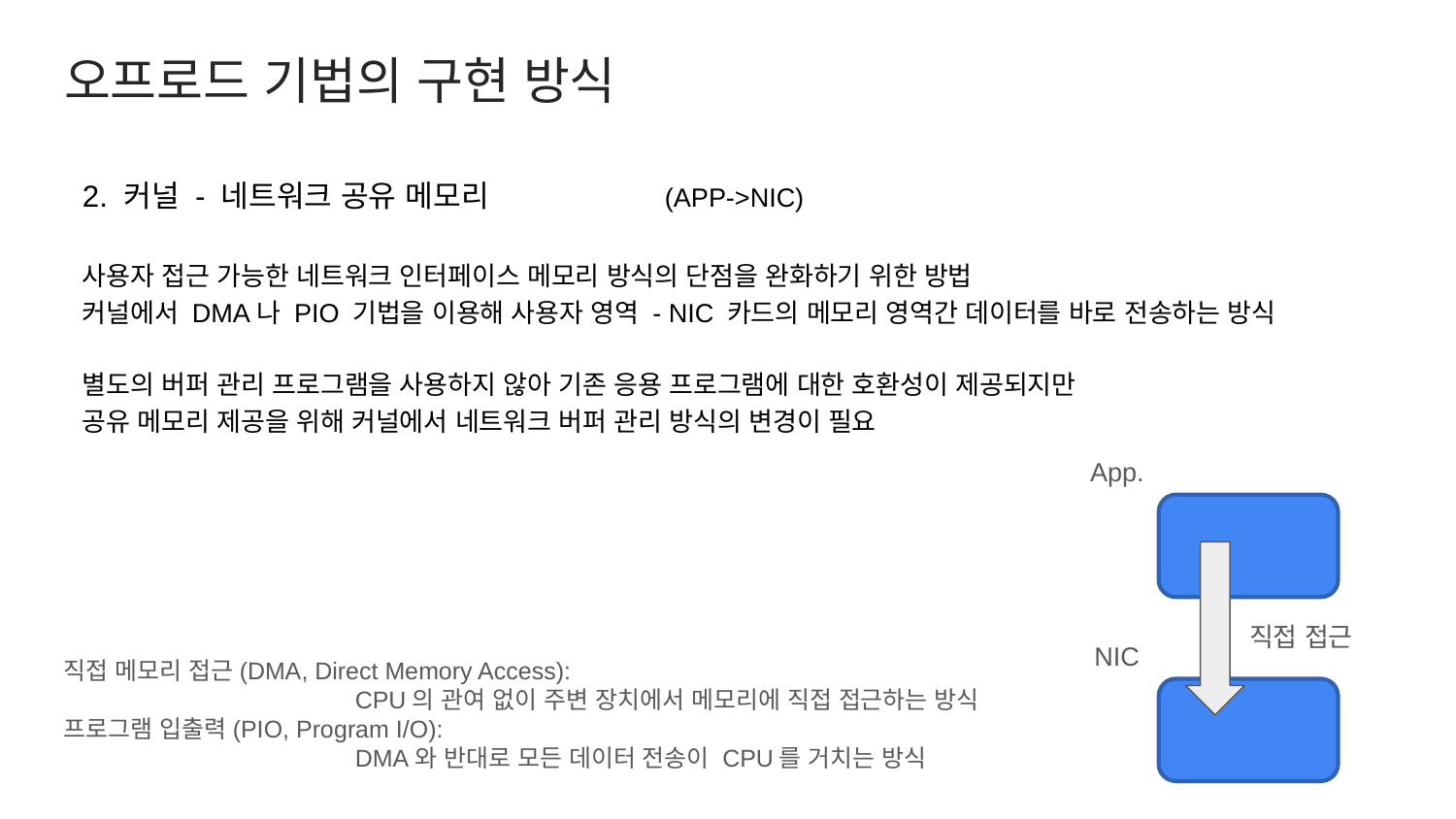

# 오프로드 기법의 구현 방식

2. 커널 - 네트워크 공유 메모리		(APP->NIC)

사용자 접근 가능한 네트워크 인터페이스 메모리 방식의 단점을 완화하기 위한 방법
커널에서 DMA나 PIO 기법을 이용해 사용자 영역 - NIC 카드의 메모리 영역간 데이터를 바로 전송하는 방식

별도의 버퍼 관리 프로그램을 사용하지 않아 기존 응용 프로그램에 대한 호환성이 제공되지만
공유 메모리 제공을 위해 커널에서 네트워크 버퍼 관리 방식의 변경이 필요
App.

직접 접근
NIC

직접 메모리 접근(DMA, Direct Memory Access):
		CPU의 관여 없이 주변 장치에서 메모리에 직접 접근하는 방식
프로그램 입출력(PIO, Program I/O):
		DMA와 반대로 모든 데이터 전송이 CPU를 거치는 방식